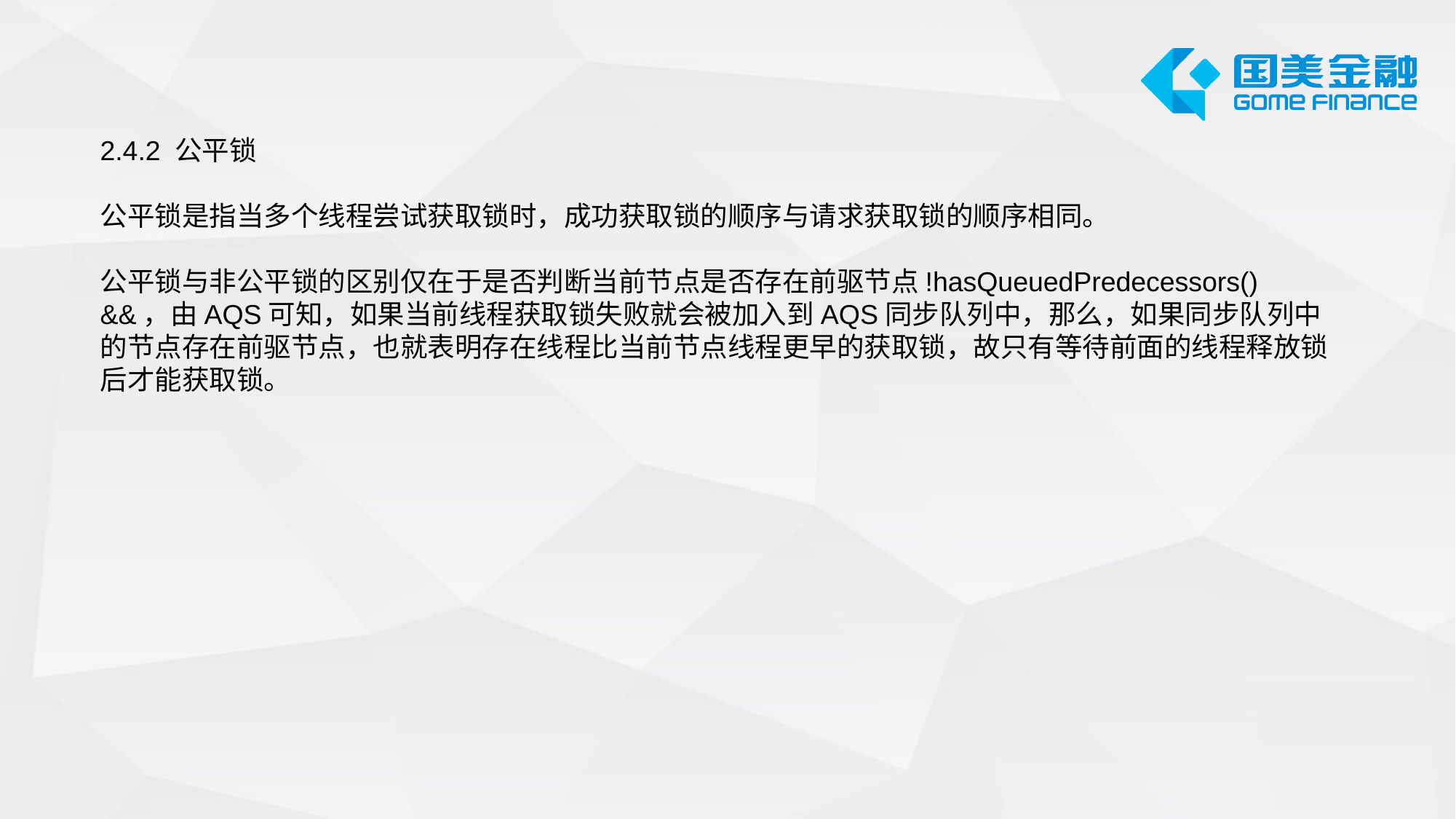

2.4.2 公平锁

公平锁是指当多个线程尝试获取锁时，成功获取锁的顺序与请求获取锁的顺序相同。

公平锁与非公平锁的区别仅在于是否判断当前节点是否存在前驱节点!hasQueuedPredecessors() &&，由AQS可知，如果当前线程获取锁失败就会被加入到AQS同步队列中，那么，如果同步队列中的节点存在前驱节点，也就表明存在线程比当前节点线程更早的获取锁，故只有等待前面的线程释放锁后才能获取锁。